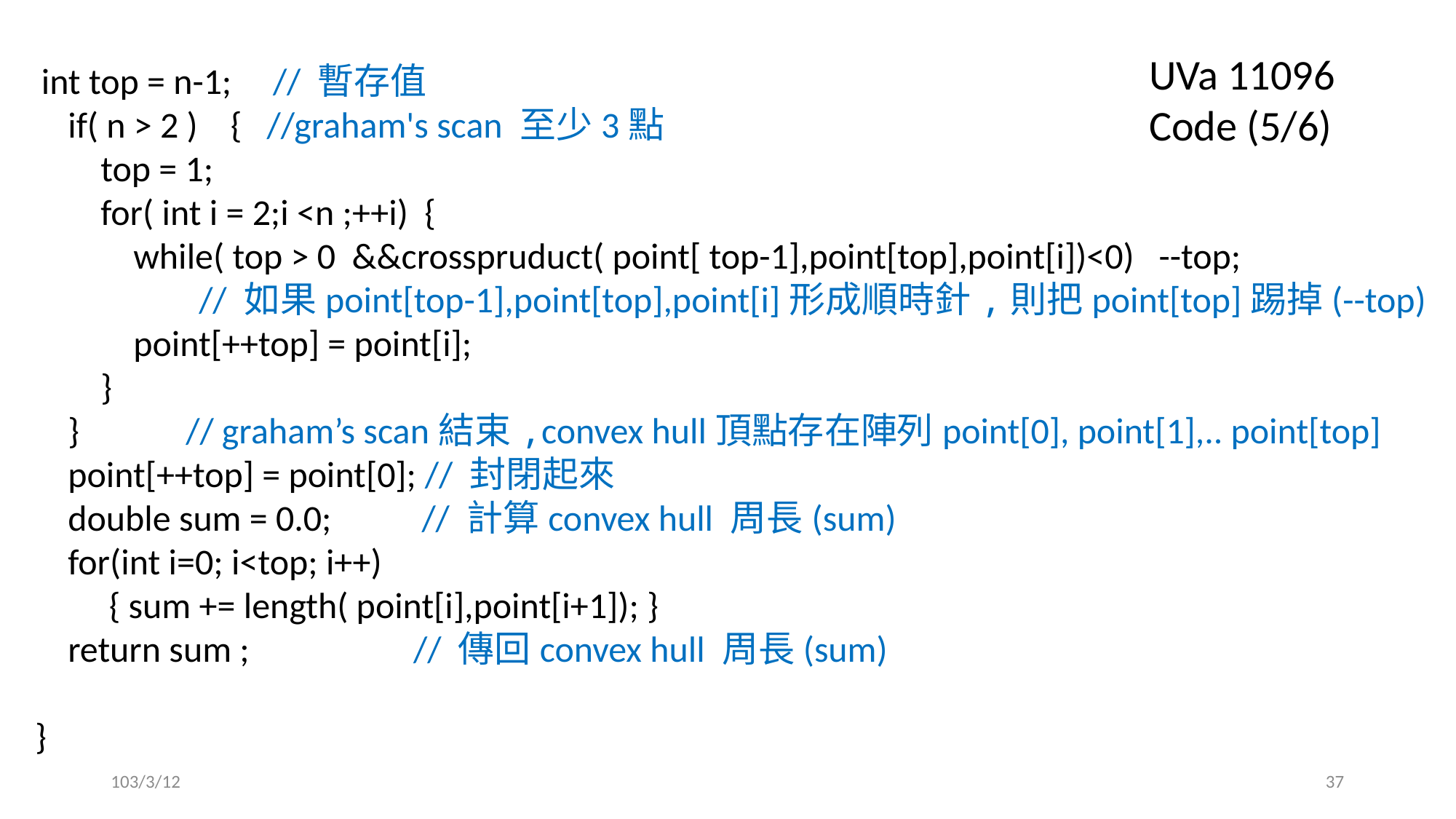

UVa 11096 Code (5/6)
 int top = n-1;     // 暫存值
    if( n > 2 )    {   //graham's scan 至少3點
        top = 1;
        for( int i = 2;i <n ;++i)  {
            while( top > 0  &&crosspruduct( point[ top-1],point[top],point[i])<0)   --top;
                    // 如果point[top-1],point[top],point[i]形成順時針,則把point[top]踢掉(--top)
            point[++top] = point[i];
        }
    }             // graham’s scan結束,convex hull頂點存在陣列point[0], point[1],.. point[top]
    point[++top] = point[0]; // 封閉起來
    double sum = 0.0;           // 計算convex hull 周長(sum)
    for(int i=0; i<top; i++)
         { sum += length( point[i],point[i+1]); }
    return sum ;                    // 傳回convex hull 周長(sum)

}
103/3/12

37